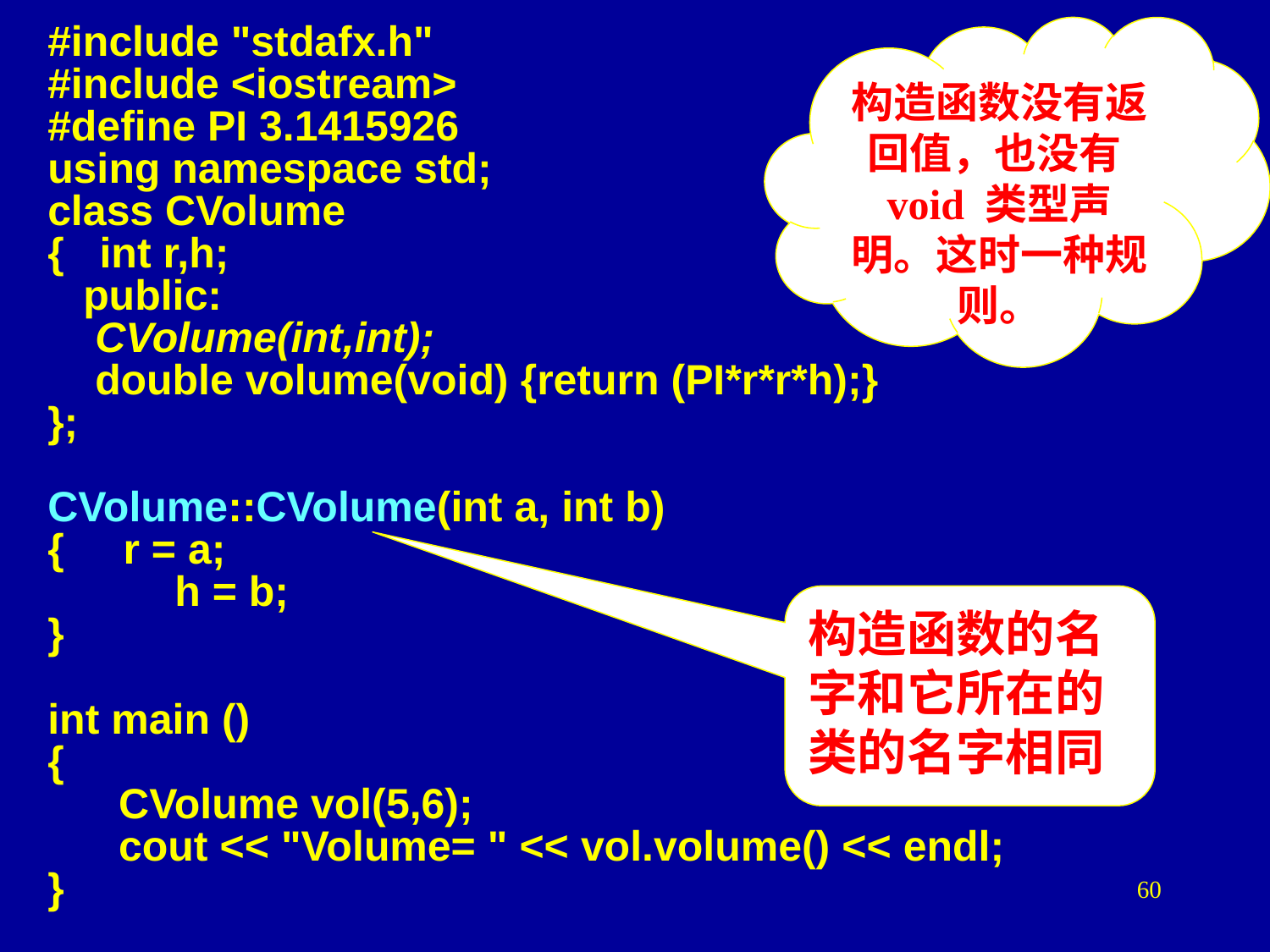

#include "stdafx.h"
#include <iostream>
#define PI 3.1415926
using namespace std;
class CVolume
{   int r,h;
   public:
    CVolume(int,int);
    double volume(void) {return (PI*r*r*h);}
};

CVolume::CVolume(int a, int b)
{     r = a;
	h = b;
}

int main ()
{
      CVolume vol(5,6);
      cout << "Volume= " << vol.volume() << endl;
}

构造函数没有返回值，也没有void 类型声明。这时一种规则。
构造函数的名字和它所在的类的名字相同
60